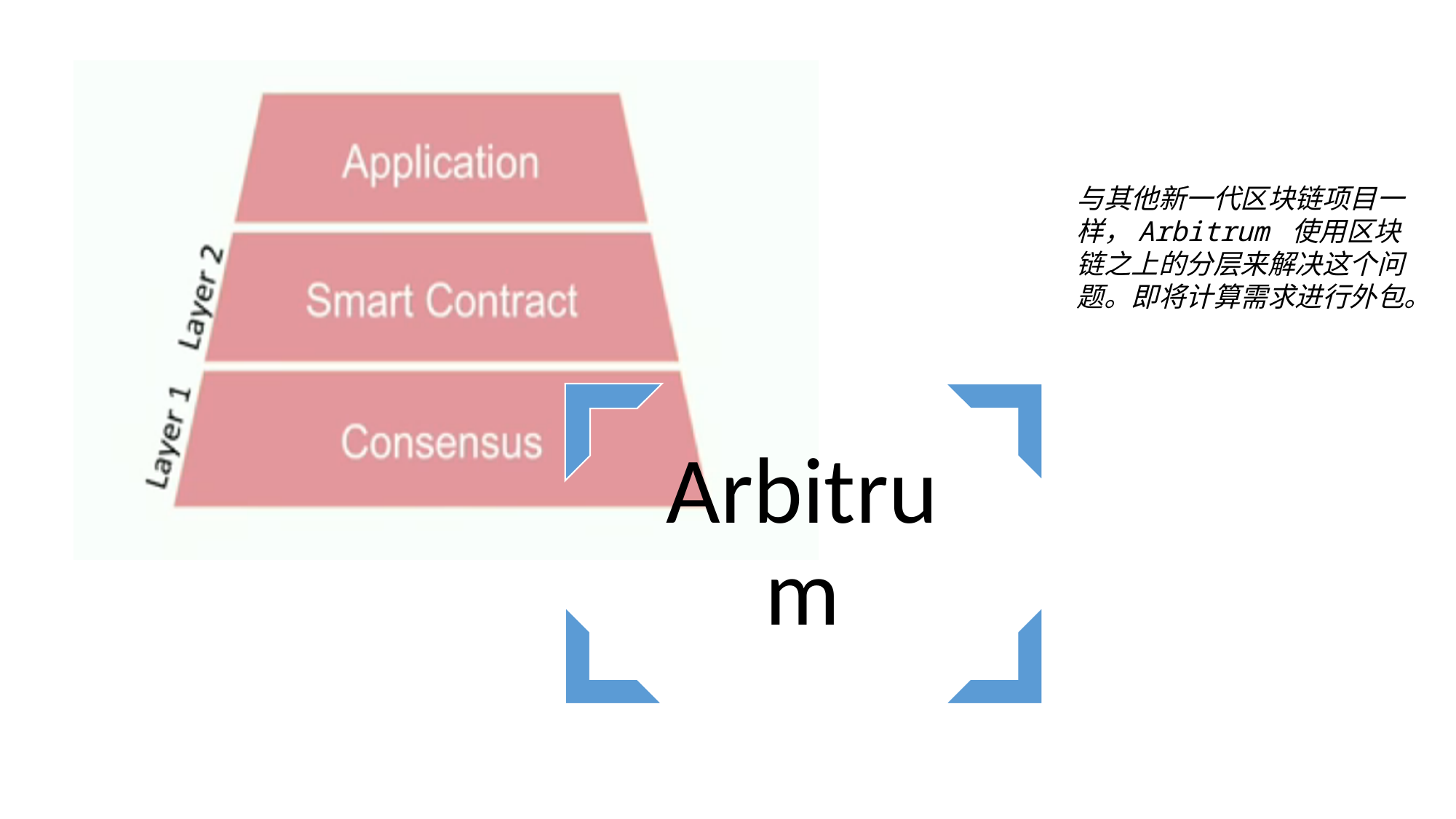

Arbitrum
与其他新一代区块链项目一样，Arbitrum 使用区块链之上的分层来解决这个问题。即将计算需求进行外包。